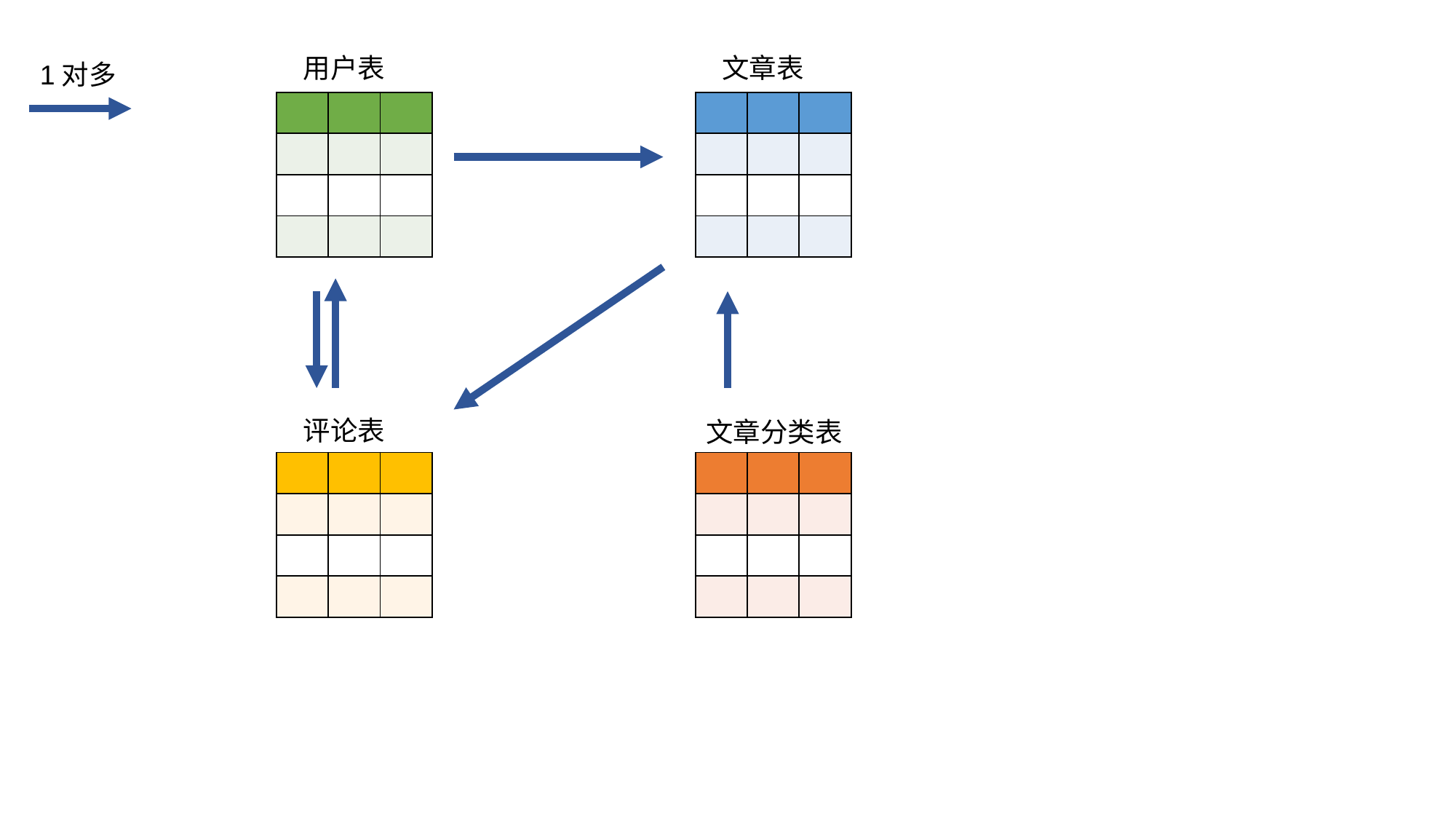

用户表
文章表
1对多
|  |  |  |
| --- | --- | --- |
|  |  |  |
|  |  |  |
|  |  |  |
|  |  |  |
| --- | --- | --- |
|  |  |  |
|  |  |  |
|  |  |  |
评论表
文章分类表
|  |  |  |
| --- | --- | --- |
|  |  |  |
|  |  |  |
|  |  |  |
|  |  |  |
| --- | --- | --- |
|  |  |  |
|  |  |  |
|  |  |  |